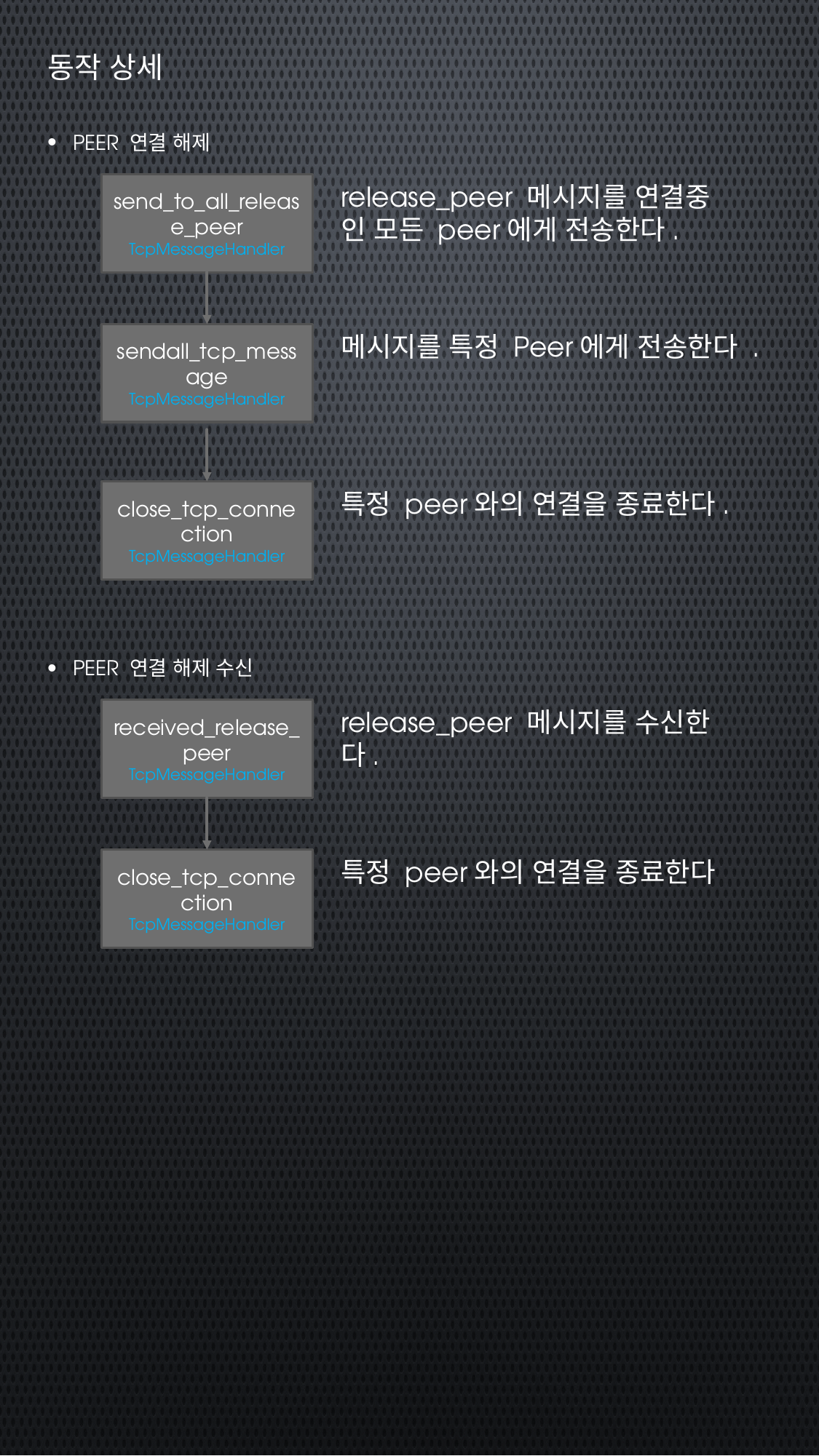

# 동작 상세
Peer 연결 해제
send_to_all_release_peer
TcpMessageHandler
release_peer 메시지를 연결중 인 모든 peer에게 전송한다.
sendall_tcp_message
TcpMessageHandler
메시지를 특정 Peer에게 전송한다 .
close_tcp_connection
TcpMessageHandler
특정 peer와의 연결을 종료한다.
Peer 연결 해제 수신
received_release_peer
TcpMessageHandler
release_peer 메시지를 수신한다.
close_tcp_connection
TcpMessageHandler
특정 peer와의 연결을 종료한다